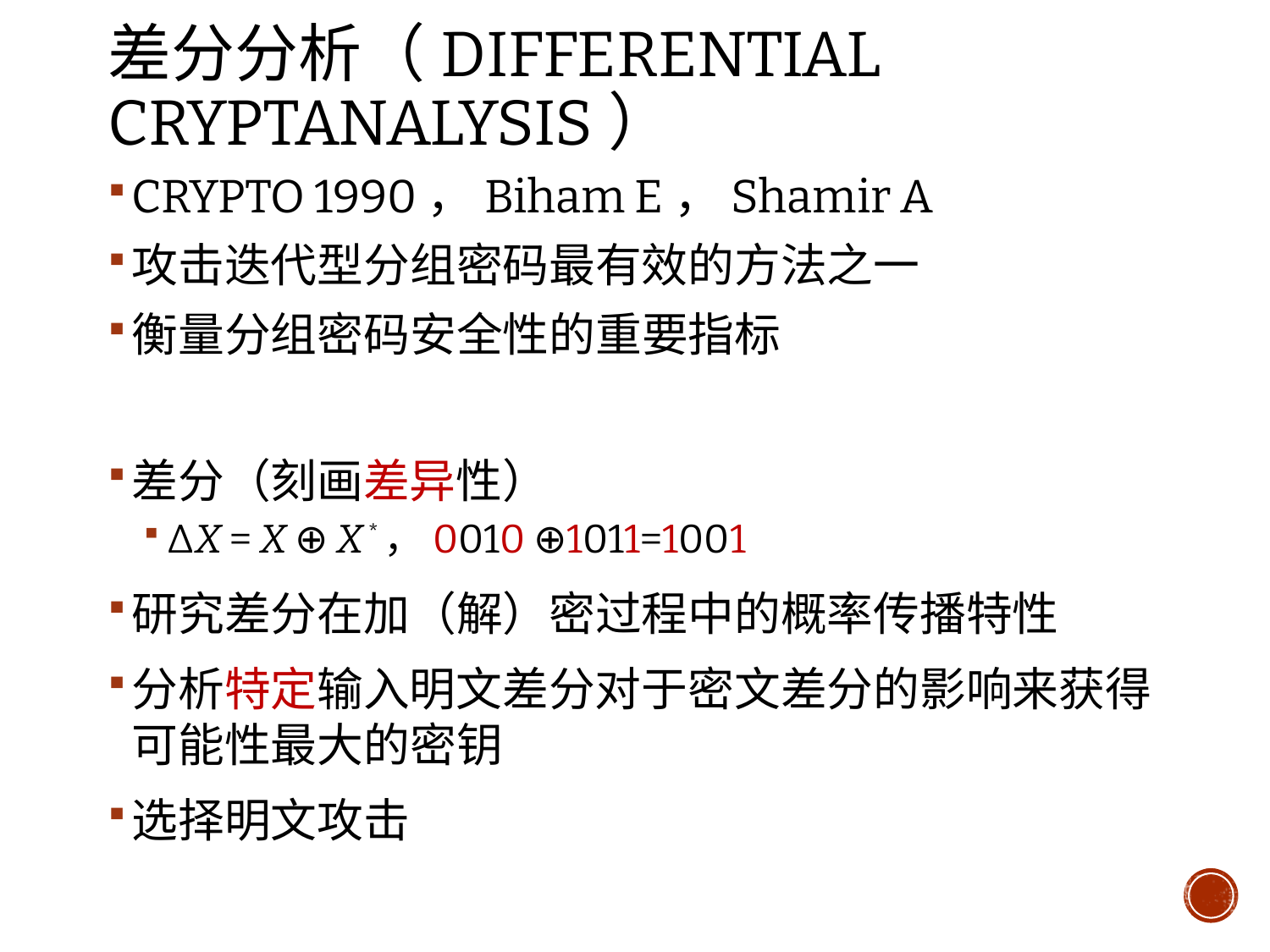

# 差分分析（Differential Cryptanalysis）
CRYPTO 1990，Biham E，Shamir A
攻击迭代型分组密码最有效的方法之一
衡量分组密码安全性的重要指标

差分（刻画差异性）
∆X = X ⊕ X *，0010 ⊕1011=1001
研究差分在加（解）密过程中的概率传播特性
分析特定输入明文差分对于密文差分的影响来获得可能性最大的密钥
选择明文攻击